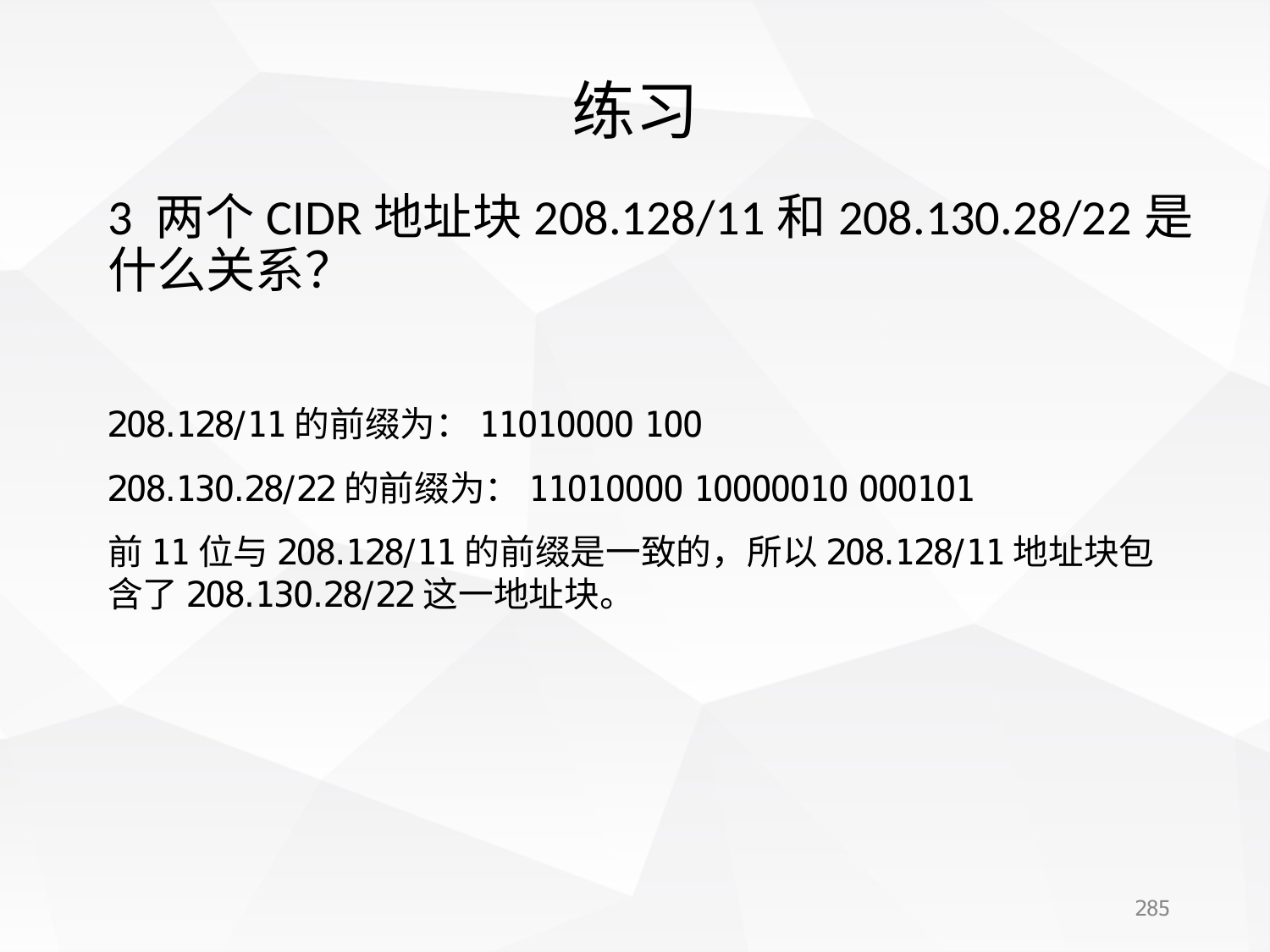

# 练习
3 两个CIDR地址块208.128/11和208.130.28/22是什么关系？
208.128/11的前缀为：11010000 100
208.130.28/22的前缀为：11010000 10000010 000101
前11位与208.128/11的前缀是一致的，所以208.128/11地址块包含了208.130.28/22这一地址块。
285